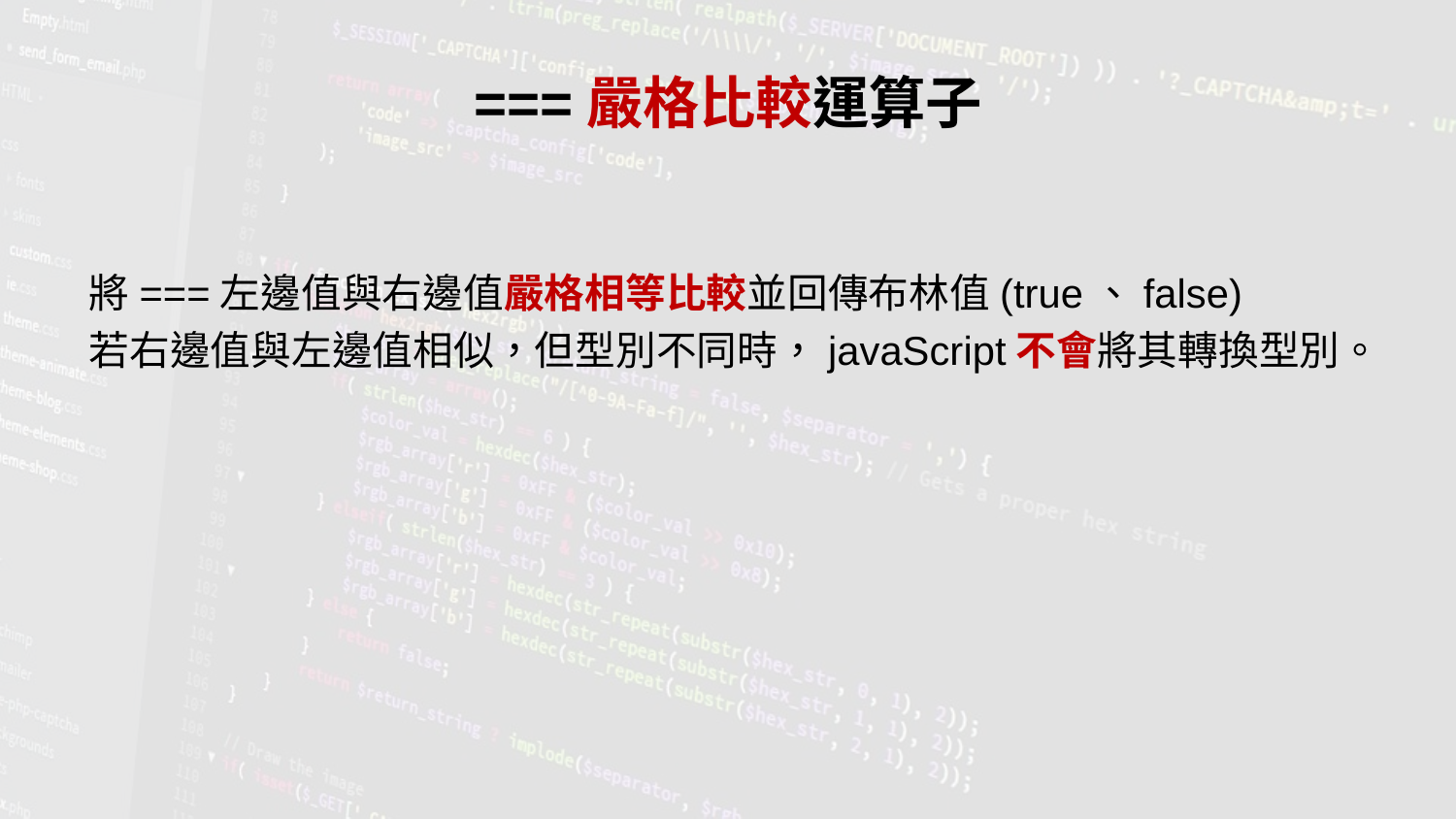

# ===嚴格比較運算子
將===左邊值與右邊值嚴格相等比較並回傳布林值(true、false)
若右邊值與左邊值相似，但型別不同時，javaScript不會將其轉換型別。